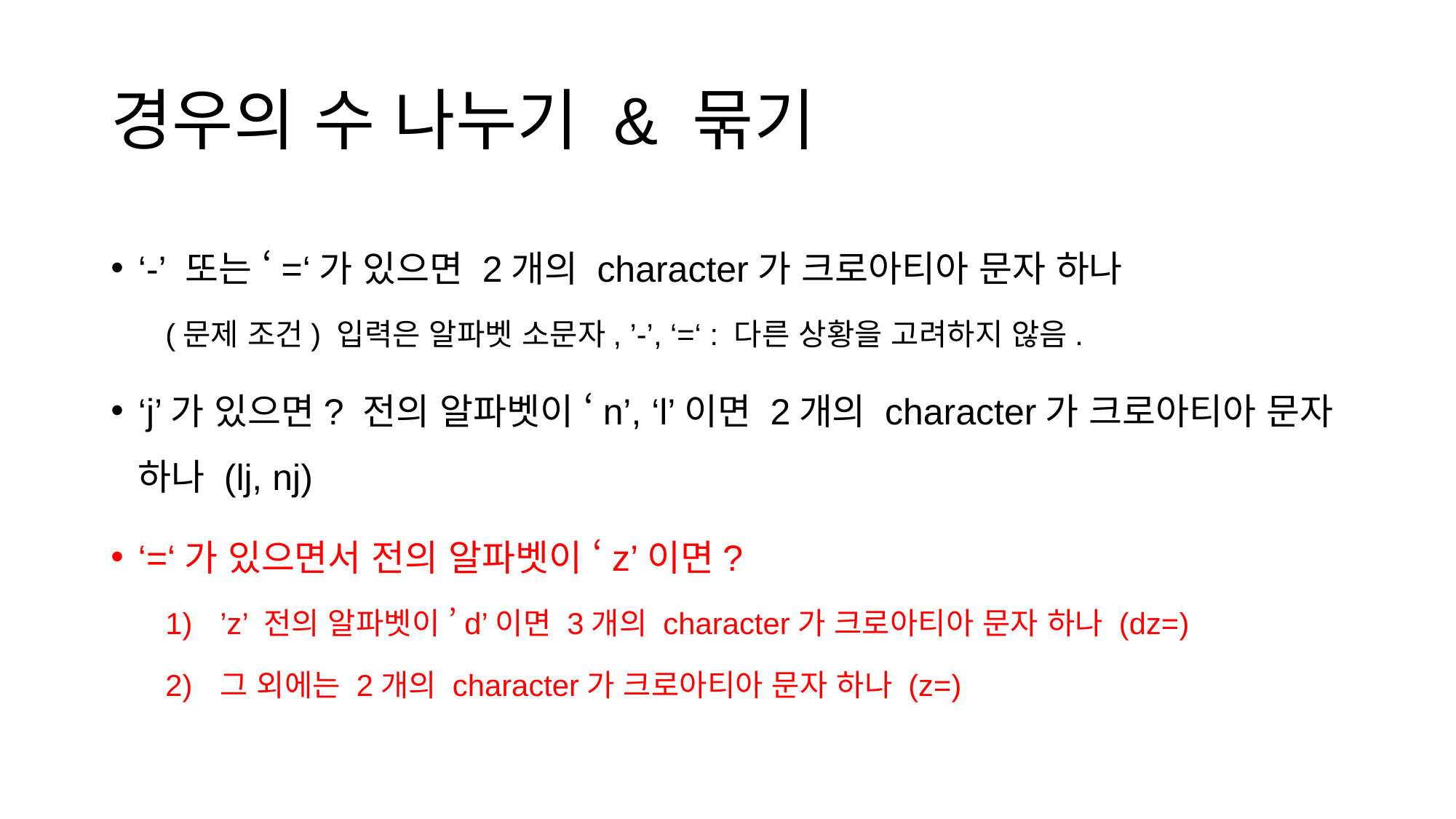

# 경우의 수 나누기 & 묶기
‘-’ 또는 ‘=‘가 있으면 2개의 character가 크로아티아 문자 하나
(문제 조건) 입력은 알파벳 소문자, ’-’, ‘=‘ : 다른 상황을 고려하지 않음.
‘j’가 있으면? 전의 알파벳이 ‘n’, ‘l’이면 2개의 character가 크로아티아 문자 하나 (lj, nj)
‘=‘가 있으면서 전의 알파벳이 ‘z’이면?
’z’ 전의 알파벳이 ’d’이면 3개의 character가 크로아티아 문자 하나 (dz=)
그 외에는 2개의 character가 크로아티아 문자 하나 (z=)